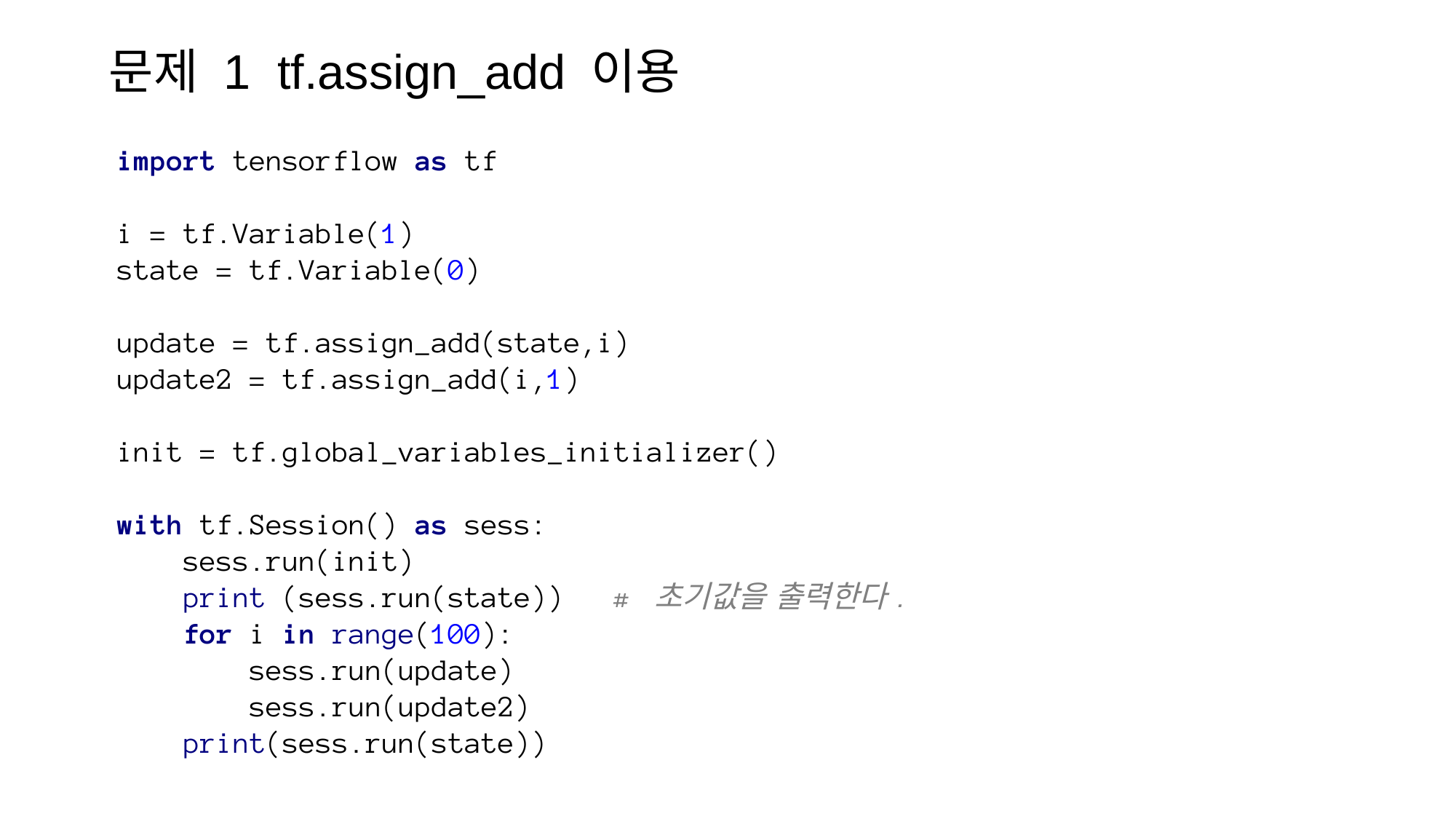

# 문제 1  tf.assign_add 이용
import tensorflow as tf
i = tf.Variable(1)
state = tf.Variable(0)
update = tf.assign_add(state,i)
update2 = tf.assign_add(i,1)
init = tf.global_variables_initializer()
with tf.Session() as sess:
    sess.run(init)
    print (sess.run(state))   # 초기값을 출력한다.
    for i in range(100):
        sess.run(update)
        sess.run(update2)
    print(sess.run(state))